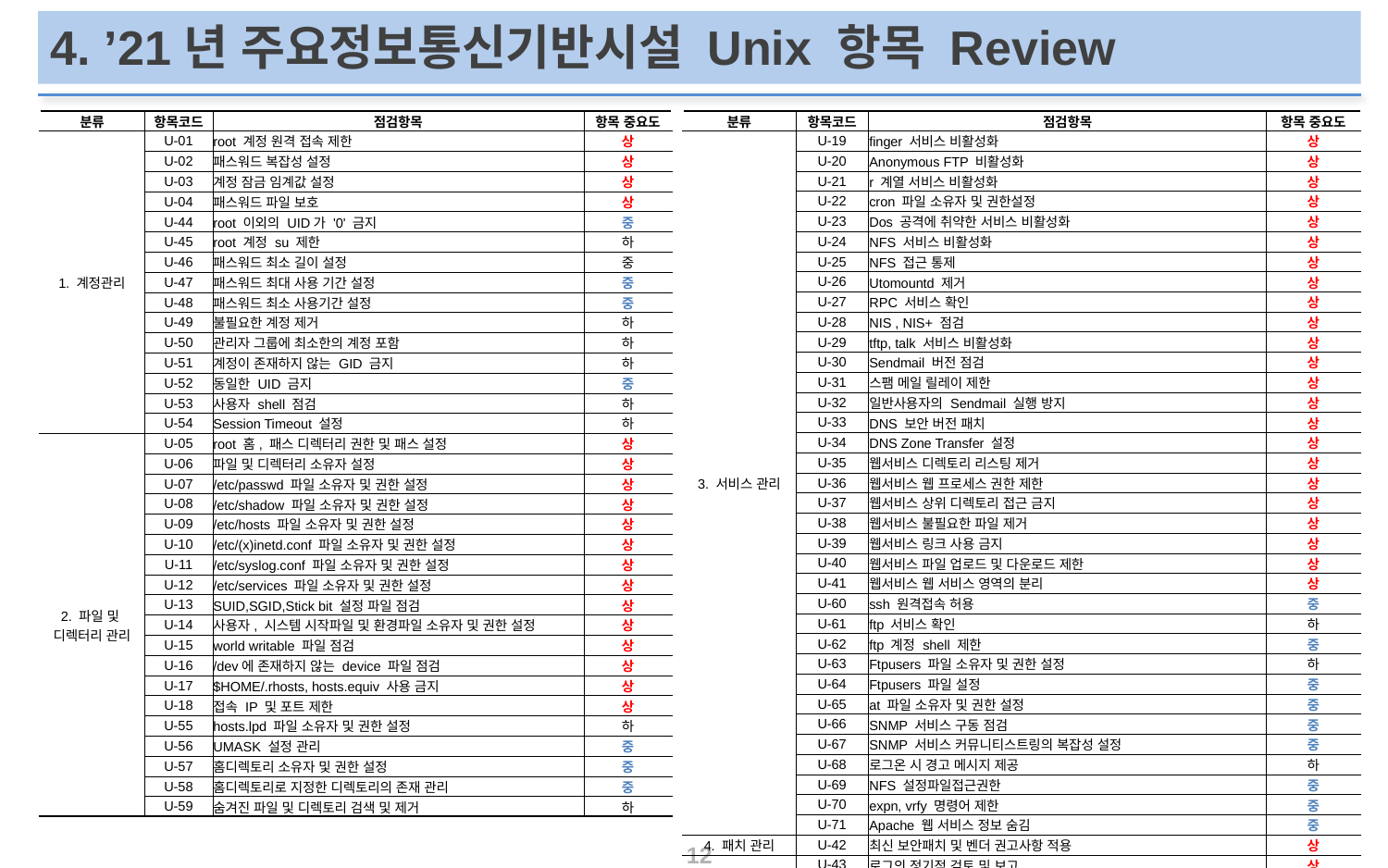

# 4. ’21년 주요정보통신기반시설 Unix 항목 Review
| 분류 | 항목코드 | 점검항목 | 항목 중요도 |
| --- | --- | --- | --- |
| 1. 계정관리 | U-01 | root 계정 원격 접속 제한 | 상 |
|  | U-02 | 패스워드 복잡성 설정 | 상 |
|  | U-03 | 계정 잠금 임계값 설정 | 상 |
|  | U-04 | 패스워드 파일 보호 | 상 |
|  | U-44 | root 이외의 UID가 '0' 금지 | 중 |
|  | U-45 | root 계정 su 제한 | 하 |
|  | U-46 | 패스워드 최소 길이 설정 | 중 |
|  | U-47 | 패스워드 최대 사용 기간 설정 | 중 |
|  | U-48 | 패스워드 최소 사용기간 설정 | 중 |
|  | U-49 | 불필요한 계정 제거 | 하 |
|  | U-50 | 관리자 그룹에 최소한의 계정 포함 | 하 |
|  | U-51 | 계정이 존재하지 않는 GID 금지 | 하 |
|  | U-52 | 동일한 UID 금지 | 중 |
|  | U-53 | 사용자 shell 점검 | 하 |
|  | U-54 | Session Timeout 설정 | 하 |
| 2. 파일 및 디렉터리 관리 | U-05 | root 홈, 패스 디렉터리 권한 및 패스 설정 | 상 |
|  | U-06 | 파일 및 디렉터리 소유자 설정 | 상 |
|  | U-07 | /etc/passwd 파일 소유자 및 권한 설정 | 상 |
|  | U-08 | /etc/shadow 파일 소유자 및 권한 설정 | 상 |
|  | U-09 | /etc/hosts 파일 소유자 및 권한 설정 | 상 |
|  | U-10 | /etc/(x)inetd.conf 파일 소유자 및 권한 설정 | 상 |
|  | U-11 | /etc/syslog.conf 파일 소유자 및 권한 설정 | 상 |
|  | U-12 | /etc/services 파일 소유자 및 권한 설정 | 상 |
|  | U-13 | SUID,SGID,Stick bit 설정 파일 점검 | 상 |
|  | U-14 | 사용자, 시스템 시작파일 및 환경파일 소유자 및 권한 설정 | 상 |
|  | U-15 | world writable 파일 점검 | 상 |
|  | U-16 | /dev에 존재하지 않는 device 파일 점검 | 상 |
|  | U-17 | $HOME/.rhosts, hosts.equiv 사용 금지 | 상 |
|  | U-18 | 접속 IP 및 포트 제한 | 상 |
|  | U-55 | hosts.lpd 파일 소유자 및 권한 설정 | 하 |
|  | U-56 | UMASK 설정 관리 | 중 |
|  | U-57 | 홈디렉토리 소유자 및 권한 설정 | 중 |
|  | U-58 | 홈디렉토리로 지정한 디렉토리의 존재 관리 | 중 |
|  | U-59 | 숨겨진 파일 및 디렉토리 검색 및 제거 | 하 |
| 분류 | 항목코드 | 점검항목 | 항목 중요도 |
| --- | --- | --- | --- |
| 3. 서비스 관리 | U-19 | finger 서비스 비활성화 | 상 |
|  | U-20 | Anonymous FTP 비활성화 | 상 |
|  | U-21 | r 계열 서비스 비활성화 | 상 |
|  | U-22 | cron 파일 소유자 및 권한설정 | 상 |
|  | U-23 | Dos 공격에 취약한 서비스 비활성화 | 상 |
|  | U-24 | NFS 서비스 비활성화 | 상 |
|  | U-25 | NFS 접근 통제 | 상 |
|  | U-26 | Utomountd 제거 | 상 |
|  | U-27 | RPC 서비스 확인 | 상 |
|  | U-28 | NIS , NIS+ 점검 | 상 |
|  | U-29 | tftp, talk 서비스 비활성화 | 상 |
|  | U-30 | Sendmail 버전 점검 | 상 |
|  | U-31 | 스팸 메일 릴레이 제한 | 상 |
|  | U-32 | 일반사용자의 Sendmail 실행 방지 | 상 |
|  | U-33 | DNS 보안 버전 패치 | 상 |
|  | U-34 | DNS Zone Transfer 설정 | 상 |
|  | U-35 | 웹서비스 디렉토리 리스팅 제거 | 상 |
|  | U-36 | 웹서비스 웹 프로세스 권한 제한 | 상 |
|  | U-37 | 웹서비스 상위 디렉토리 접근 금지 | 상 |
|  | U-38 | 웹서비스 불필요한 파일 제거 | 상 |
|  | U-39 | 웹서비스 링크 사용 금지 | 상 |
|  | U-40 | 웹서비스 파일 업로드 및 다운로드 제한 | 상 |
|  | U-41 | 웹서비스 웹 서비스 영역의 분리 | 상 |
|  | U-60 | ssh 원격접속 허용 | 중 |
|  | U-61 | ftp 서비스 확인 | 하 |
|  | U-62 | ftp 계정 shell 제한 | 중 |
|  | U-63 | Ftpusers 파일 소유자 및 권한 설정 | 하 |
|  | U-64 | Ftpusers 파일 설정 | 중 |
|  | U-65 | at 파일 소유자 및 권한 설정 | 중 |
|  | U-66 | SNMP 서비스 구동 점검 | 중 |
|  | U-67 | SNMP 서비스 커뮤니티스트링의 복잡성 설정 | 중 |
|  | U-68 | 로그온 시 경고 메시지 제공 | 하 |
|  | U-69 | NFS 설정파일접근권한 | 중 |
|  | U-70 | expn, vrfy 명령어 제한 | 중 |
|  | U-71 | Apache 웹 서비스 정보 숨김 | 중 |
| 4. 패치 관리 | U-42 | 최신 보안패치 및 벤더 권고사항 적용 | 상 |
| 5. 로그 관리 | U-43 | 로그의 정기적 검토 및 보고 | 상 |
|  | U-72 | 정책에 따른 시스템 로깅 설정 | 하 |
12